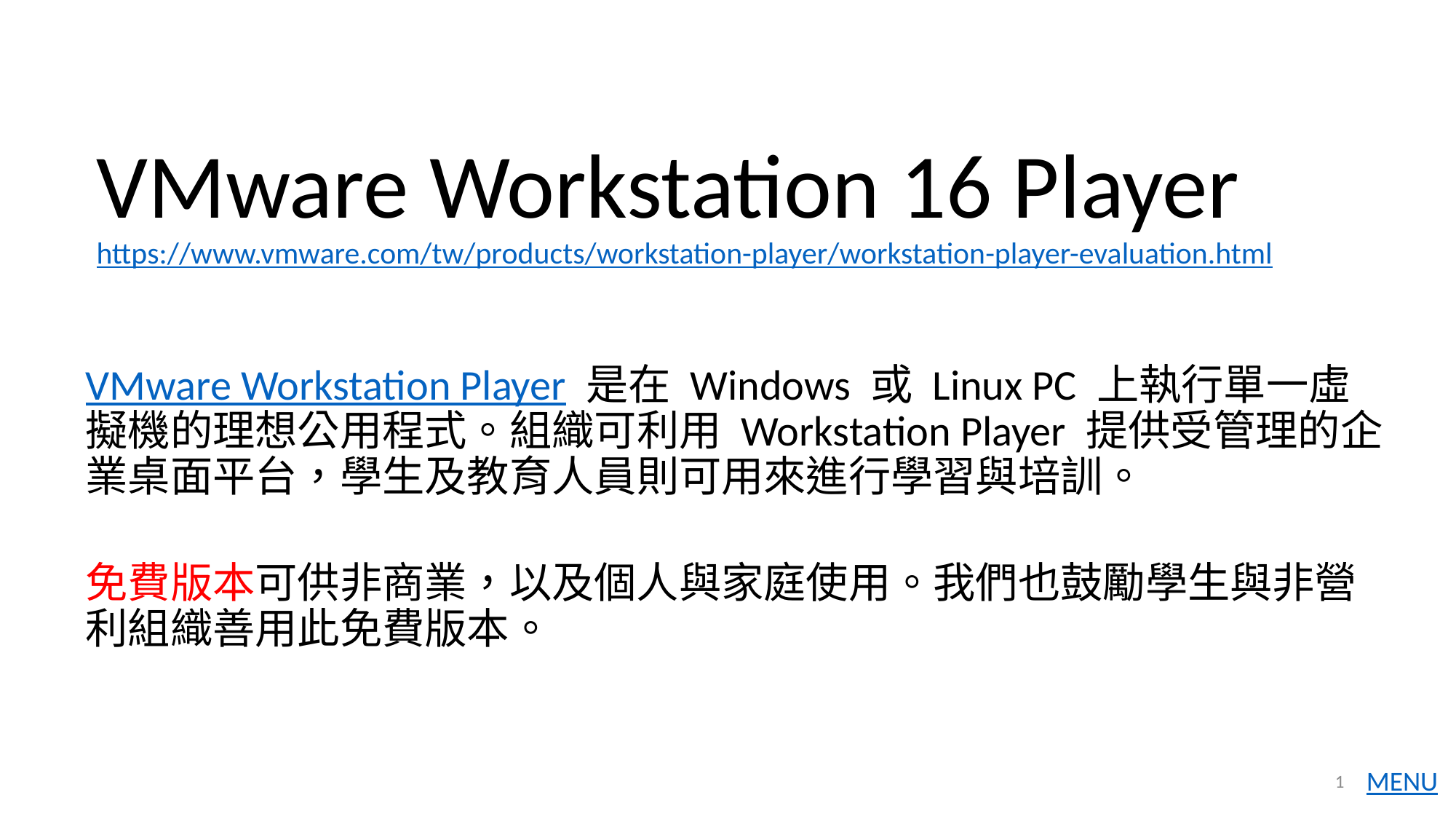

# VMware Workstation 16 Player https://www.vmware.com/tw/products/workstation-player/workstation-player-evaluation.html
VMware Workstation Player 是在 Windows 或 Linux PC 上執行單一虛擬機的理想公用程式。組織可利用 Workstation Player 提供受管理的企業桌面平台，學生及教育人員則可用來進行學習與培訓。
免費版本可供非商業，以及個人與家庭使用。我們也鼓勵學生與非營利組織善用此免費版本。

1